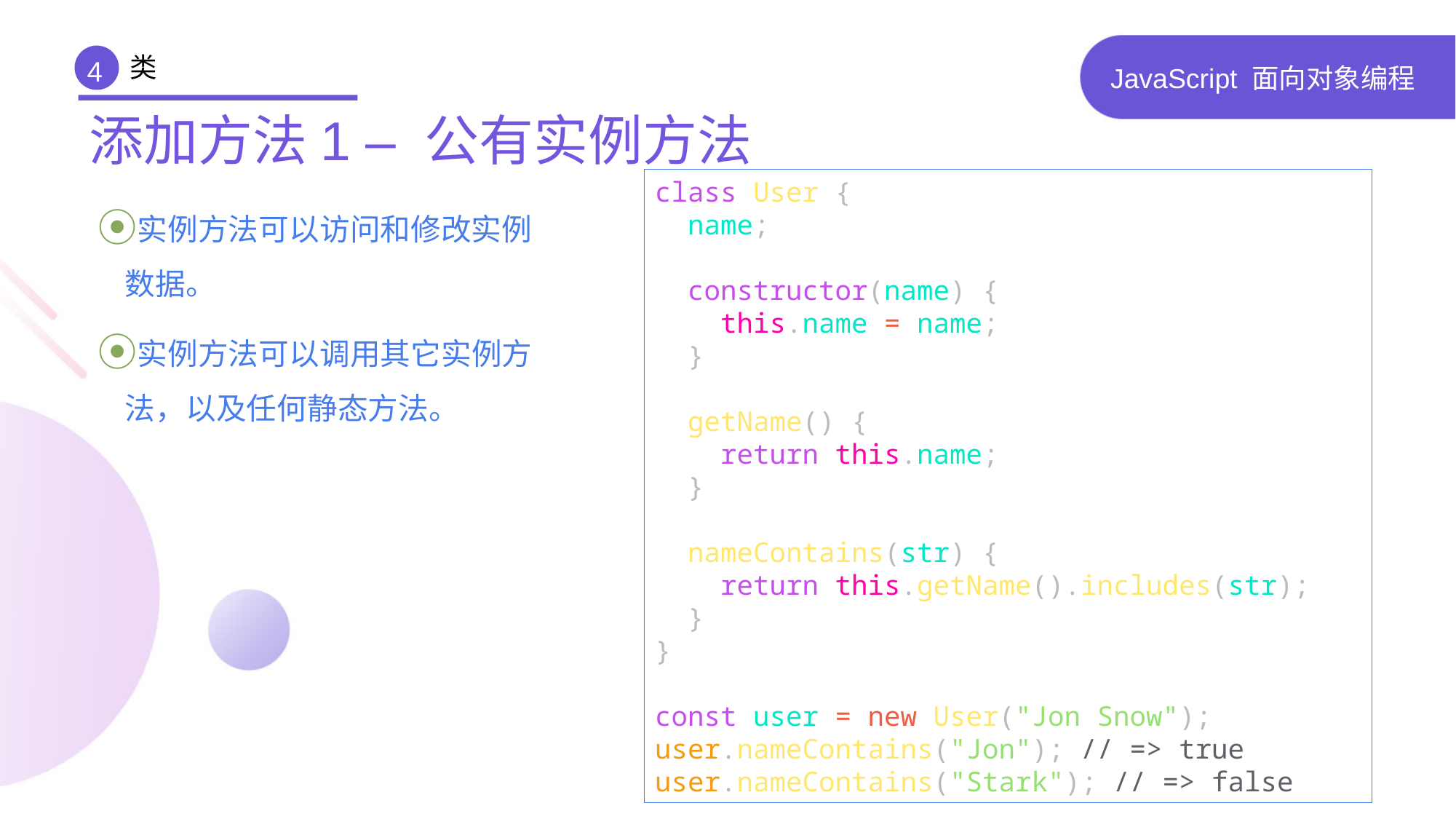

类
4
# JavaScript 面向对象编程
添加方法1 – 公有实例方法
class User {
  name;
  constructor(name) {
    this.name = name;
  }
  getName() {
    return this.name;
  }
  nameContains(str) {
    return this.getName().includes(str);
  }
}
const user = new User("Jon Snow");
user.nameContains("Jon"); // => true
user.nameContains("Stark"); // => false
实例方法可以访问和修改实例数据。
实例方法可以调用其它实例方法，以及任何静态方法。